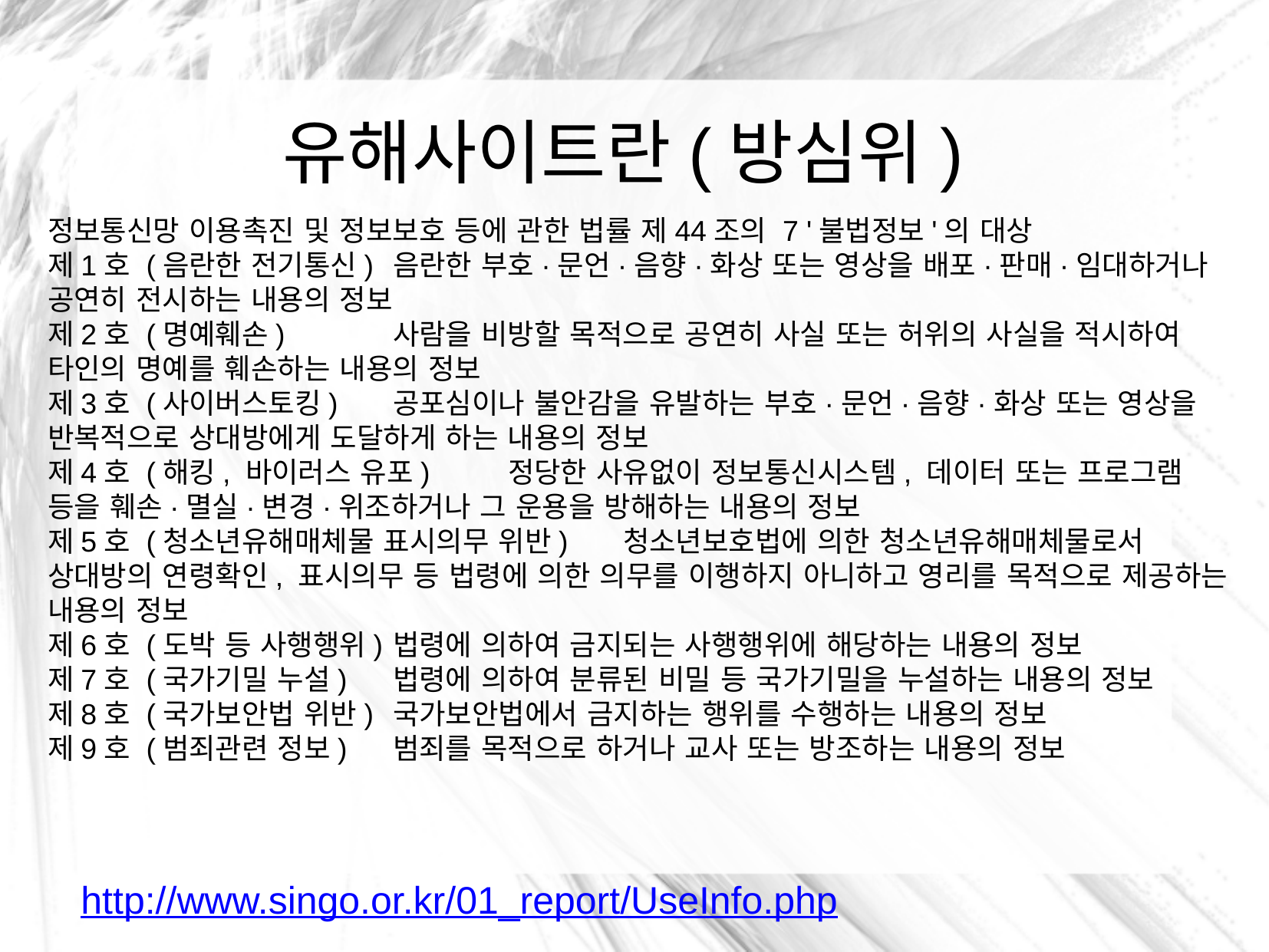

유해사이트란(방심위)
정보통신망 이용촉진 및 정보보호 등에 관한 법률 제44조의 7 '불법정보'의 대상
제1호 (음란한 전기통신)	음란한 부호·문언·음향·화상 또는 영상을 배포·판매·임대하거나 공연히 전시하는 내용의 정보
제2호 (명예훼손)	사람을 비방할 목적으로 공연히 사실 또는 허위의 사실을 적시하여 타인의 명예를 훼손하는 내용의 정보
제3호 (사이버스토킹)	공포심이나 불안감을 유발하는 부호·문언·음향·화상 또는 영상을 반복적으로 상대방에게 도달하게 하는 내용의 정보
제4호 (해킹, 바이러스 유포)	정당한 사유없이 정보통신시스템, 데이터 또는 프로그램 등을 훼손·멸실·변경·위조하거나 그 운용을 방해하는 내용의 정보
제5호 (청소년유해매체물 표시의무 위반)	청소년보호법에 의한 청소년유해매체물로서 상대방의 연령확인, 표시의무 등 법령에 의한 의무를 이행하지 아니하고 영리를 목적으로 제공하는 내용의 정보
제6호 (도박 등 사행행위)	법령에 의하여 금지되는 사행행위에 해당하는 내용의 정보
제7호 (국가기밀 누설)	법령에 의하여 분류된 비밀 등 국가기밀을 누설하는 내용의 정보
제8호 (국가보안법 위반)	국가보안법에서 금지하는 행위를 수행하는 내용의 정보
제9호 (범죄관련 정보)	범죄를 목적으로 하거나 교사 또는 방조하는 내용의 정보
http://www.singo.or.kr/01_report/UseInfo.php